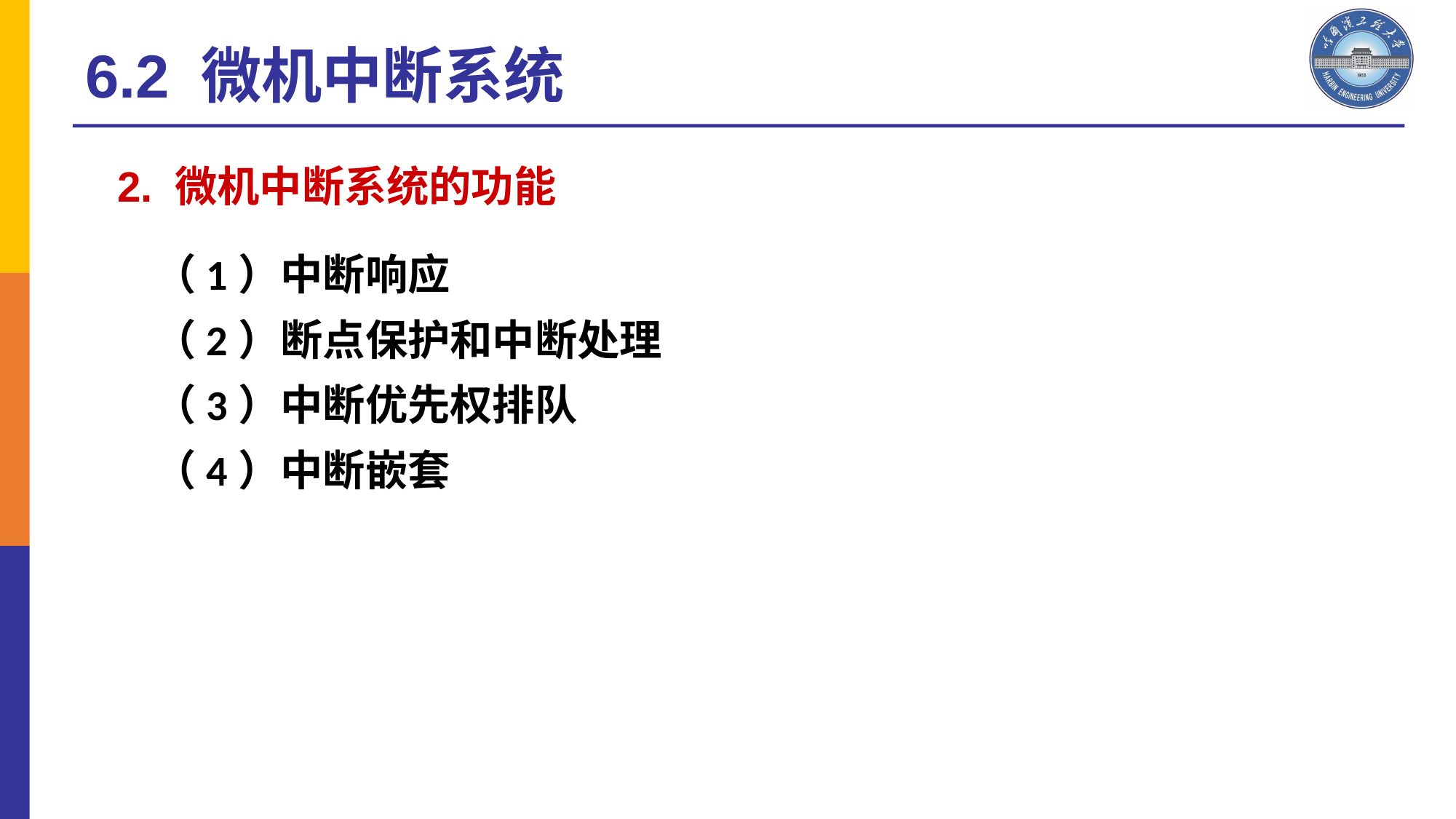

6.2 微机中断系统
2. 微机中断系统的功能
（1）中断响应
（2）断点保护和中断处理
（3）中断优先权排队
（4）中断嵌套